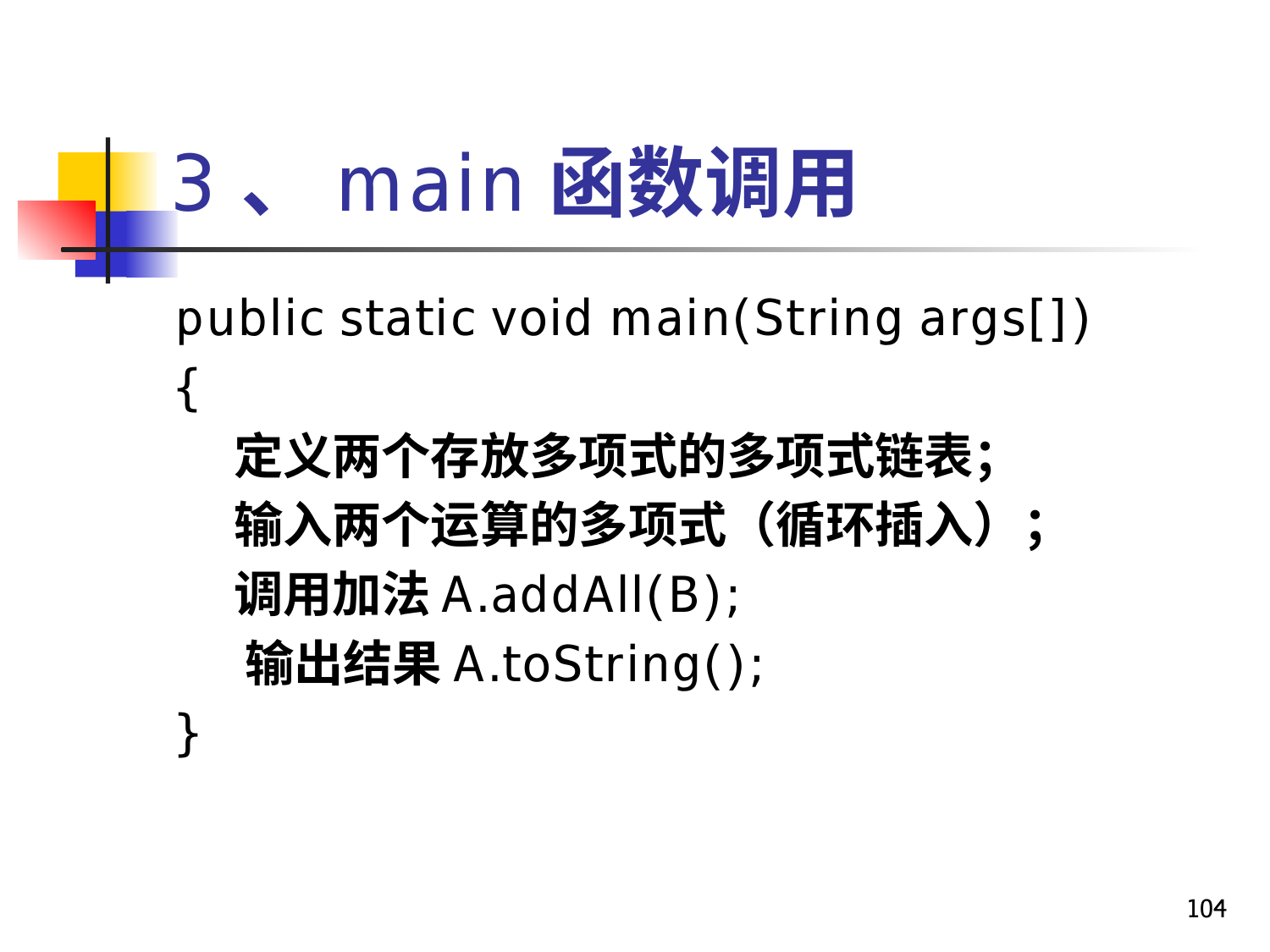

# 3、main函数调用
public static void main(String args[])
{
    定义两个存放多项式的多项式链表；
    输入两个运算的多项式（循环插入）；
    调用加法A.addAll(B);
     输出结果A.toString();
}

104